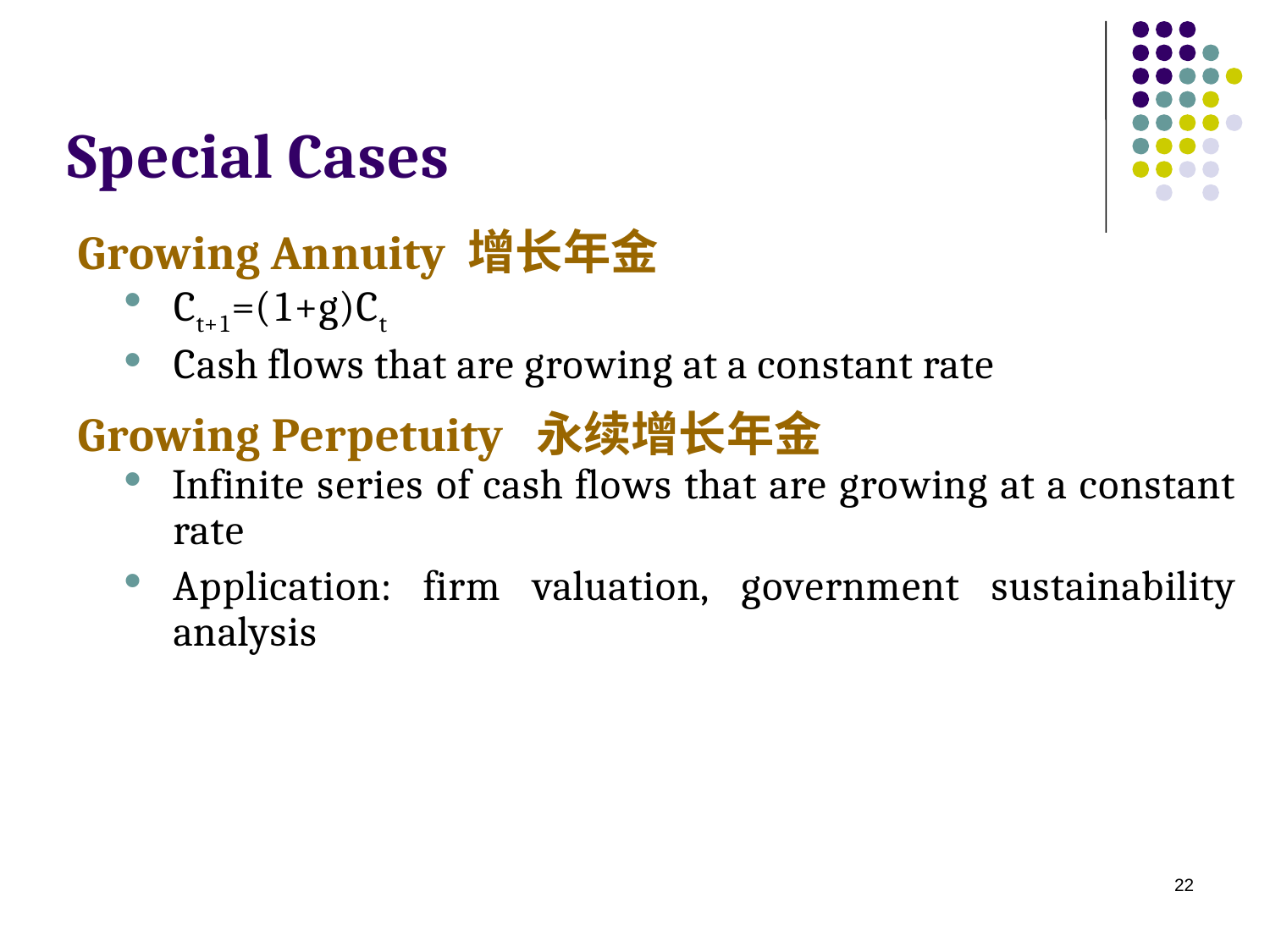

# Special Cases
Growing Annuity 增长年金
Ct+1=(1+g)Ct
Cash flows that are growing at a constant rate
Growing Perpetuity  永续增长年金
Infinite series of cash flows that are growing at a constant rate
Application: firm valuation, government sustainability analysis
22